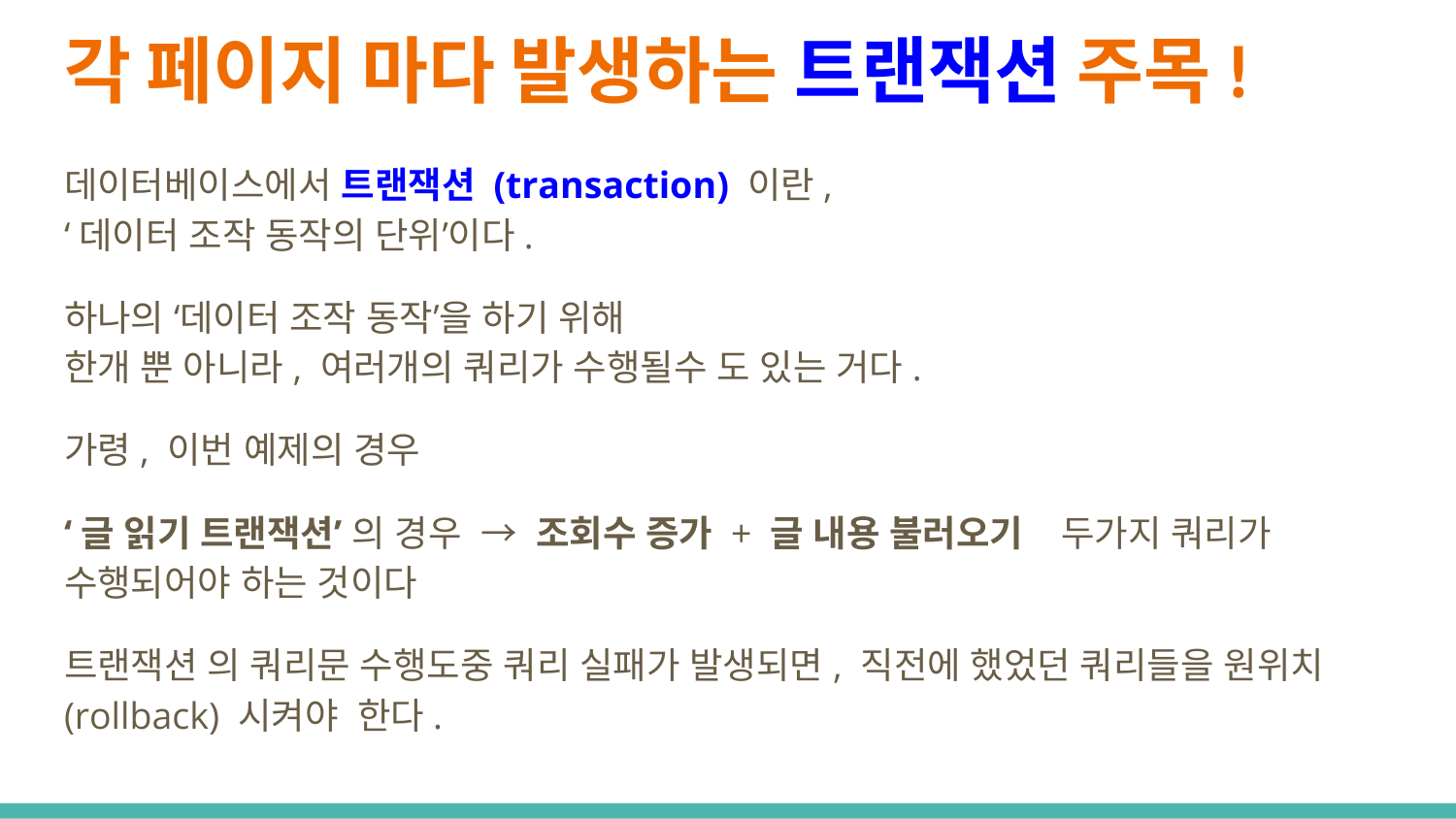

# 각 페이지 마다 발생하는 트랜잭션 주목!
데이터베이스에서 트랜잭션 (transaction) 이란,
‘데이터 조작 동작의 단위’이다.
하나의 ‘데이터 조작 동작’을 하기 위해
한개 뿐 아니라, 여러개의 쿼리가 수행될수 도 있는 거다.
가령, 이번 예제의 경우
‘글 읽기 트랜잭션’ 의 경우  →  조회수 증가 + 글 내용 불러오기    두가지 쿼리가 수행되어야 하는 것이다
트랜잭션 의 쿼리문 수행도중 쿼리 실패가 발생되면, 직전에 했었던 쿼리들을 원위치(rollback) 시켜야  한다.